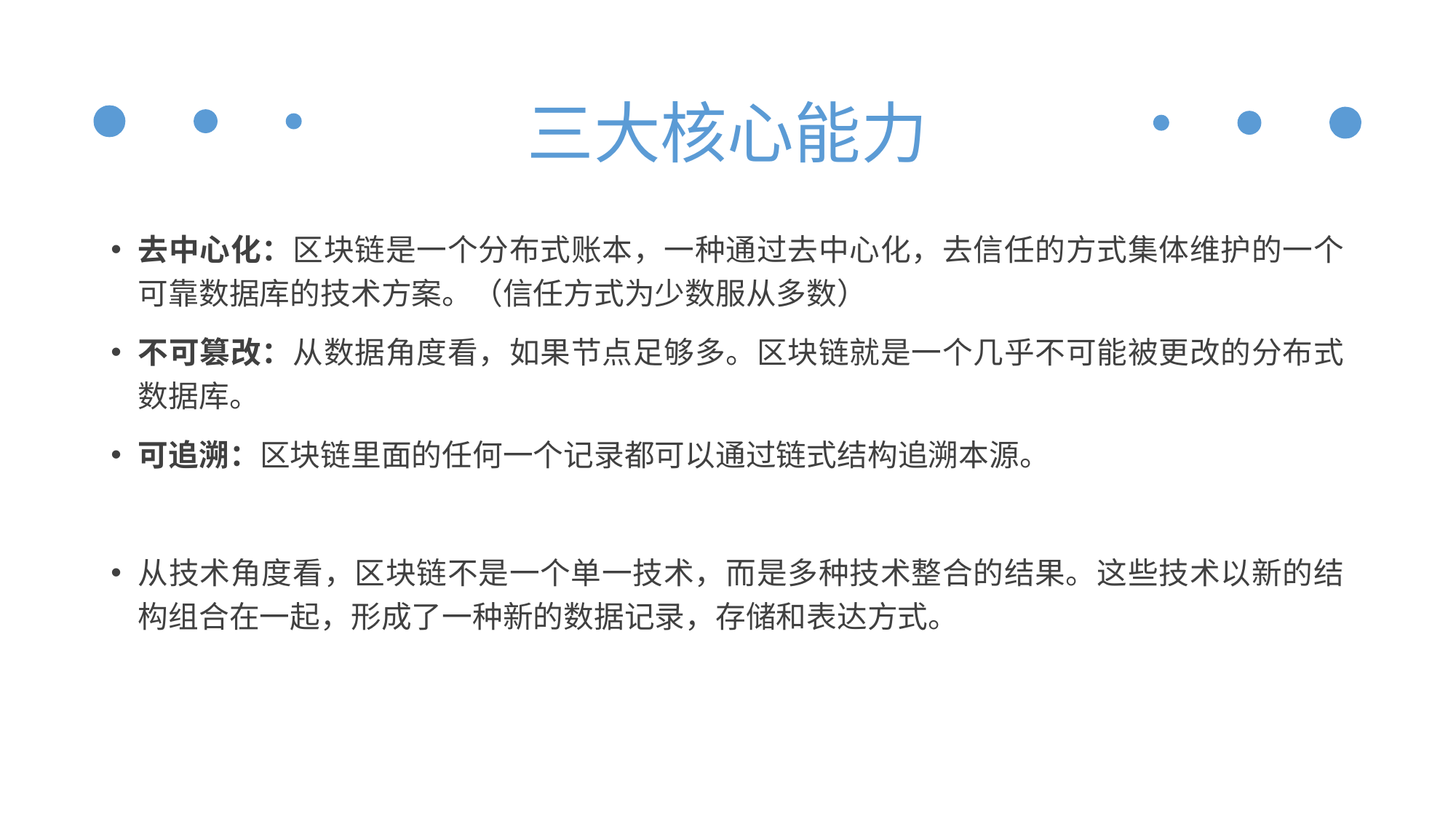

# 三大核心能力
去中心化：区块链是一个分布式账本，一种通过去中心化，去信任的方式集体维护的一个可靠数据库的技术方案。（信任方式为少数服从多数）
不可篡改：从数据角度看，如果节点足够多。区块链就是一个几乎不可能被更改的分布式数据库。
可追溯：区块链里面的任何一个记录都可以通过链式结构追溯本源。

从技术角度看，区块链不是一个单一技术，而是多种技术整合的结果。这些技术以新的结构组合在一起，形成了一种新的数据记录，存储和表达方式。